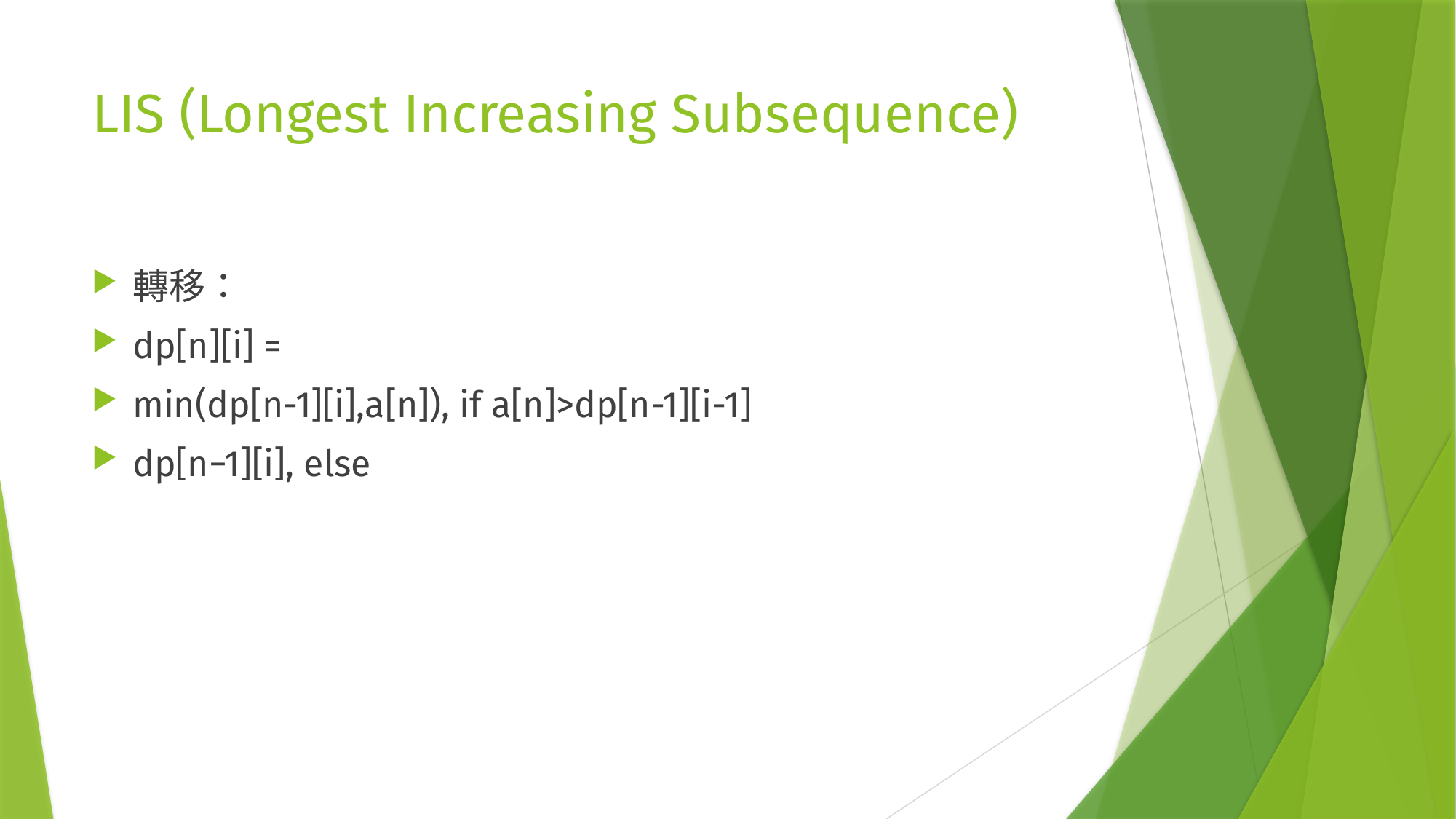

# LIS (Longest Increasing Subsequence)
轉移：
dp[n][i] =
min(dp[n-1][i],a[n]), if a[n]>dp[n-1][i-1]
dp[n−1][i], else